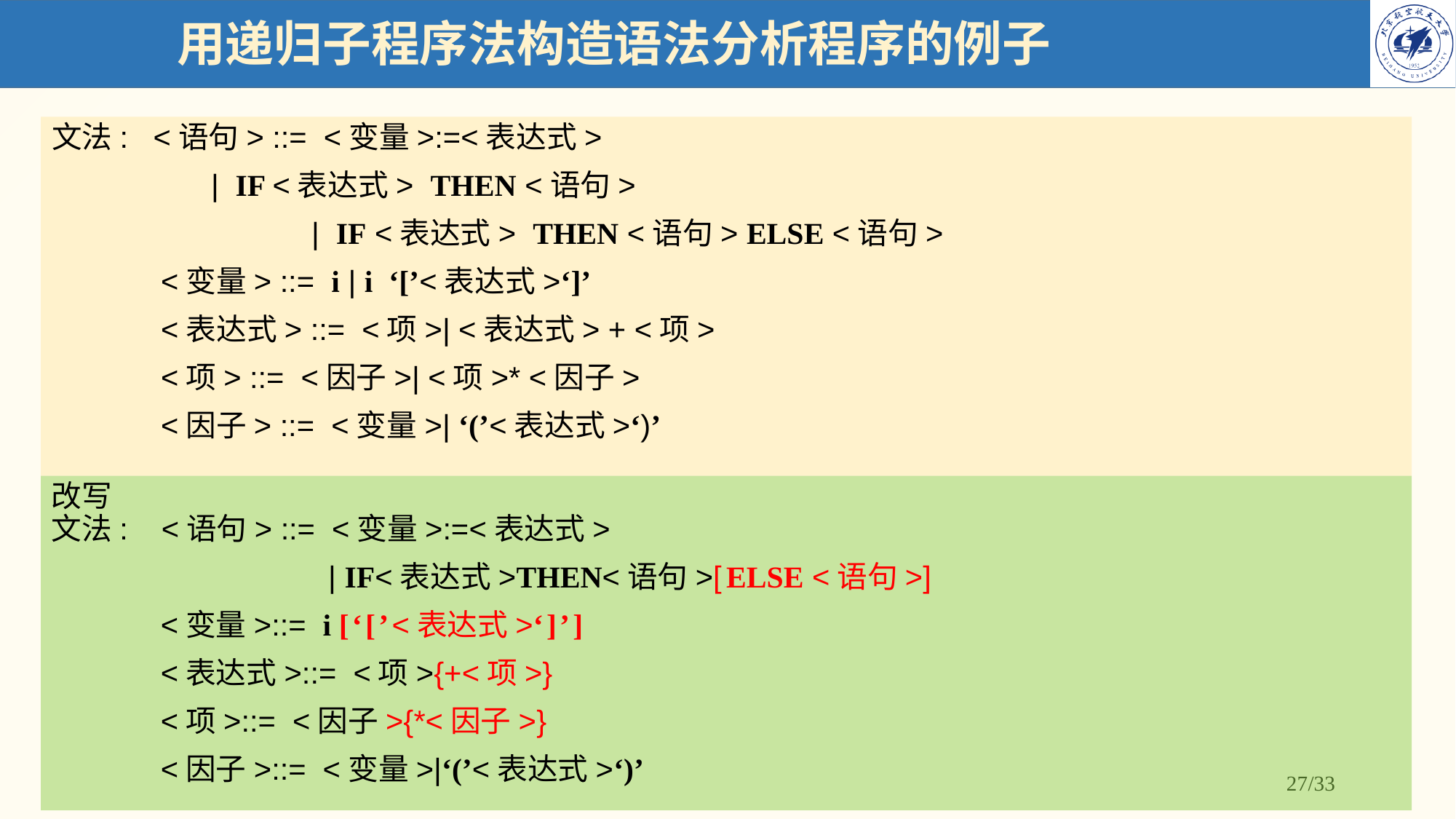

# 用递归子程序法构造语法分析程序的例子
文法:   <语句> ::=  <变量>:=<表达式>
             	      |  IF <表达式>  THEN <语句>
	                  |  IF <表达式>  THEN <语句> ELSE <语句>
	<变量> ::=  i | i  ‘[’<表达式>‘]’
	<表达式> ::=  <项>| <表达式> + <项>
	<项> ::=  <因子>| <项>* <因子>
	<因子> ::=  <变量>| ‘(’<表达式>‘)’
改写
文法:    <语句> ::=  <变量>:=<表达式>
                    	       | IF<表达式>THEN<语句>[ELSE <语句>]
 	<变量>::=  i [‘[’<表达式>‘]’]
	<表达式>::=  <项>{+<项>}
	<项>::=  <因子>{*<因子>}
	<因子>::=  <变量>|‘(’<表达式>‘)’